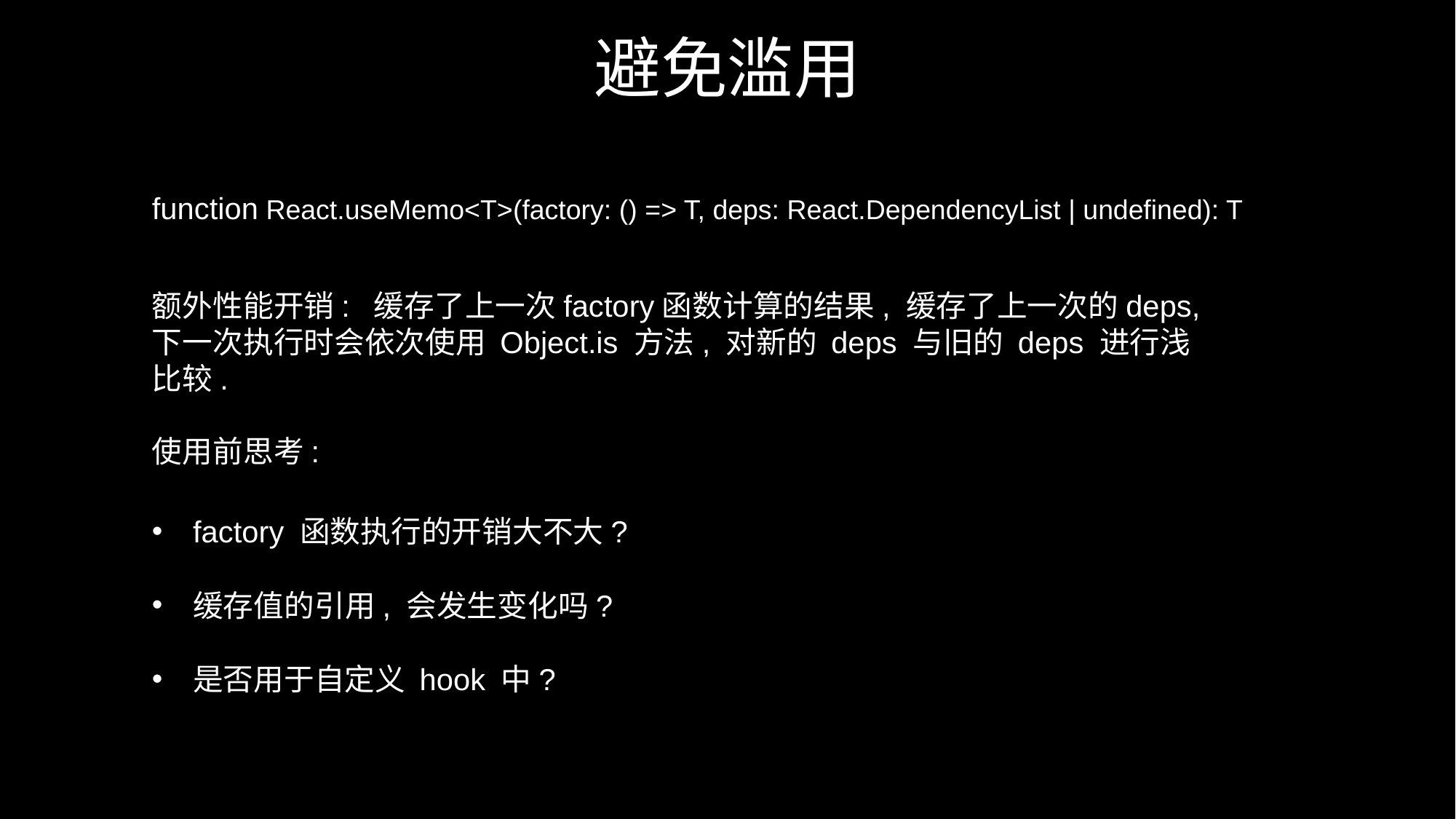

# 避免滥用
function React.useMemo<T>(factory: () => T, deps: React.DependencyList | undefined): T
额外性能开销:  缓存了上一次factory函数计算的结果, 缓存了上一次的deps, 下一次执行时会依次使用 Object.is 方法, 对新的 deps 与旧的 deps 进行浅比较.

使用前思考:

factory 函数执行的开销大不大?
缓存值的引用, 会发生变化吗?
是否用于自定义 hook 中?